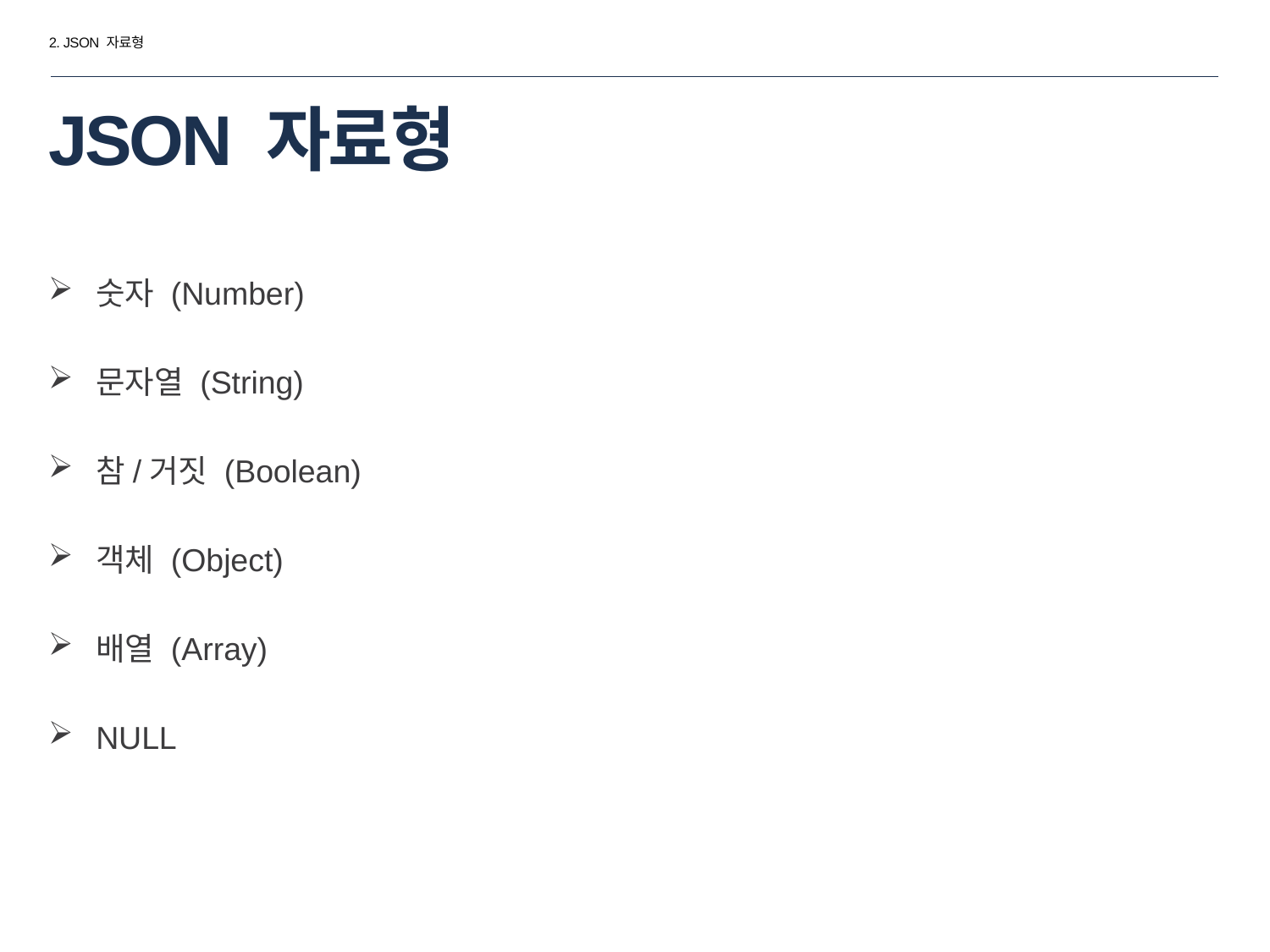

2. JSON 자료형
# JSON 자료형
숫자 (Number)

문자열 (String)

참/거짓 (Boolean)

객체 (Object)

배열 (Array)

NULL